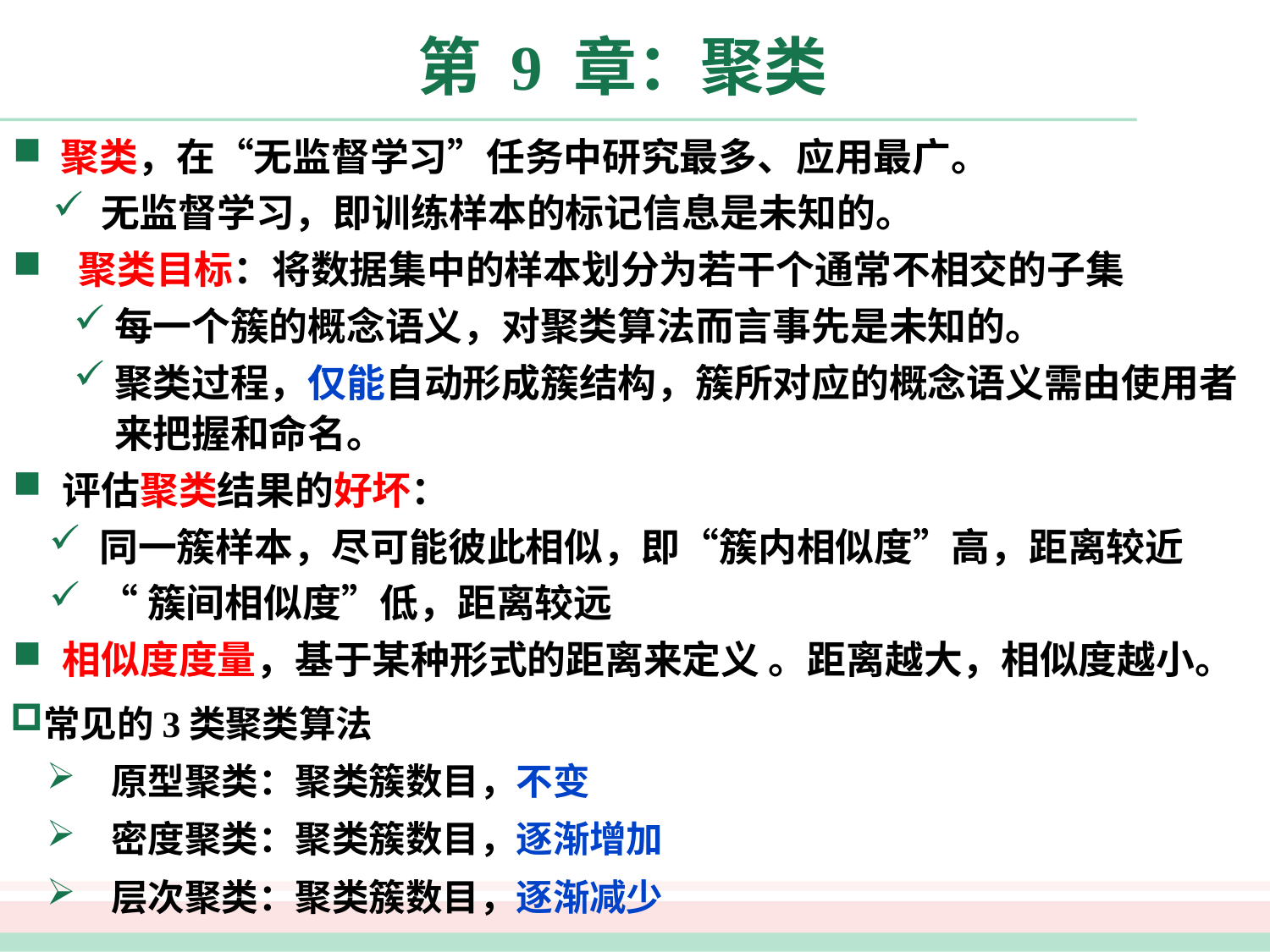

# 第 9 章：聚类
聚类，在“无监督学习”任务中研究最多、应用最广。
无监督学习，即训练样本的标记信息是未知的。
 聚类目标：将数据集中的样本划分为若干个通常不相交的子集
每一个簇的概念语义，对聚类算法而言事先是未知的。
聚类过程，仅能自动形成簇结构，簇所对应的概念语义需由使用者来把握和命名。
评估聚类结果的好坏：
同一簇样本，尽可能彼此相似，即“簇内相似度”高，距离较近
“簇间相似度”低，距离较远
相似度度量，基于某种形式的距离来定义 。距离越大，相似度越小。
常见的3类聚类算法
 原型聚类：聚类簇数目，不变
 密度聚类：聚类簇数目，逐渐增加
 层次聚类：聚类簇数目，逐渐减少